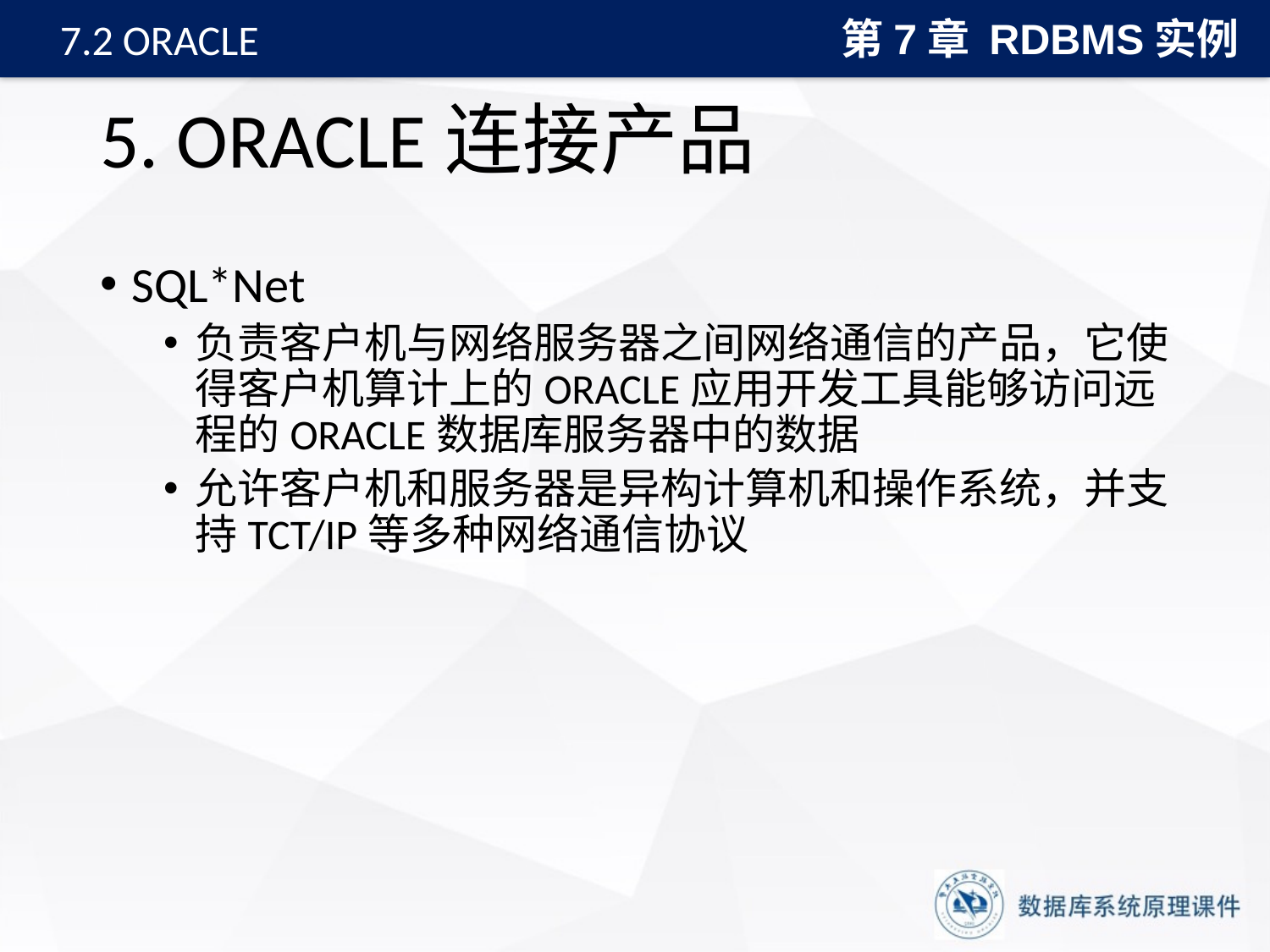

第7章 RDBMS实例
7.2 ORACLE
# 5. ORACLE连接产品
SQL*Net
负责客户机与网络服务器之间网络通信的产品，它使得客户机算计上的ORACLE应用开发工具能够访问远程的ORACLE数据库服务器中的数据
允许客户机和服务器是异构计算机和操作系统，并支持TCT/IP等多种网络通信协议